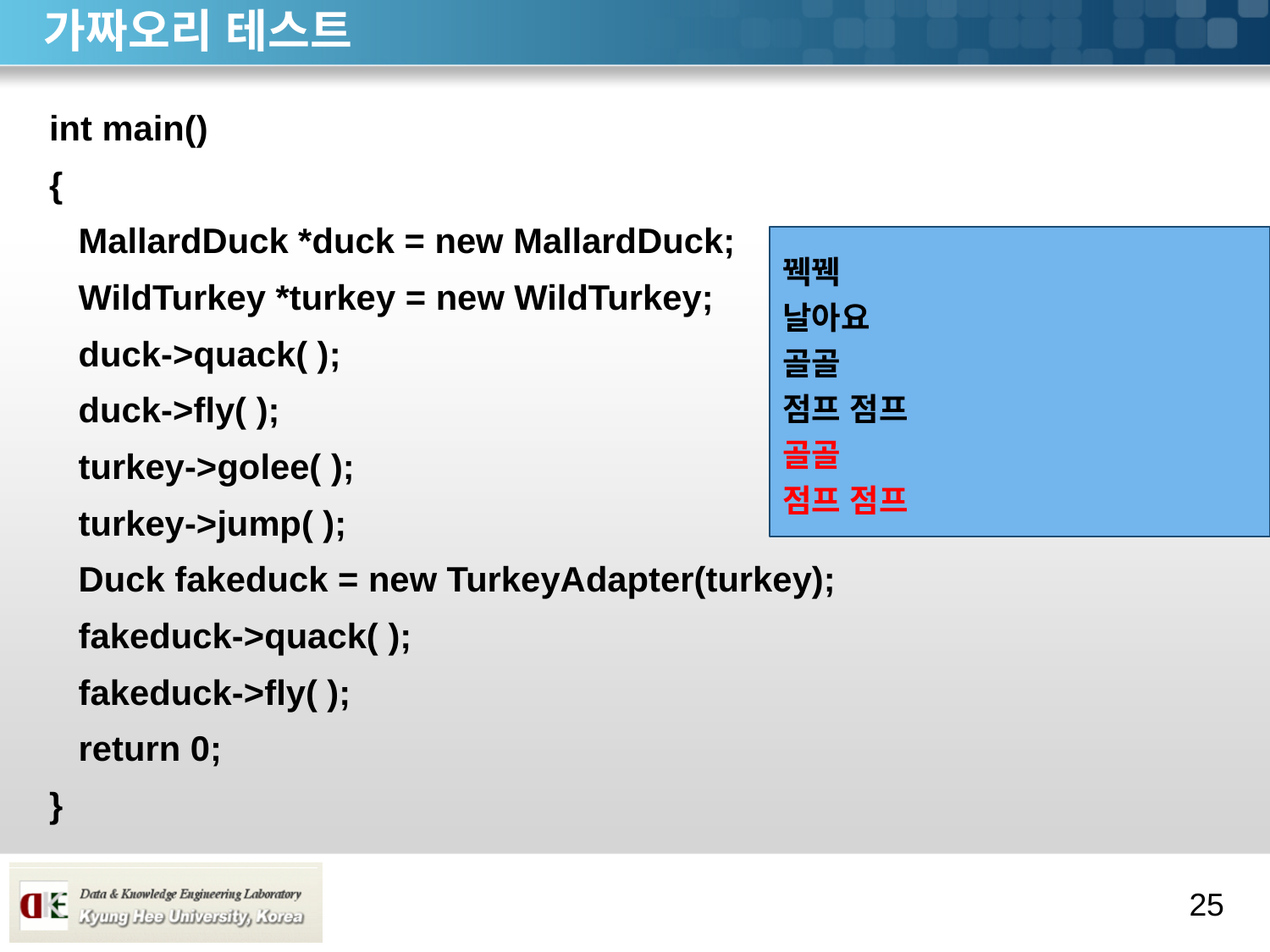

# 가짜오리 테스트
int main()
{
   MallardDuck *duck = new MallardDuck;
   WildTurkey *turkey = new WildTurkey;
   duck->quack( );
   duck->fly( );
   turkey->golee( );
   turkey->jump( );
   Duck fakeduck = new TurkeyAdapter(turkey);
   fakeduck->quack( );
   fakeduck->fly( );
   return 0;
}
꿱꿱
날아요
골골
점프 점프
골골
점프 점프